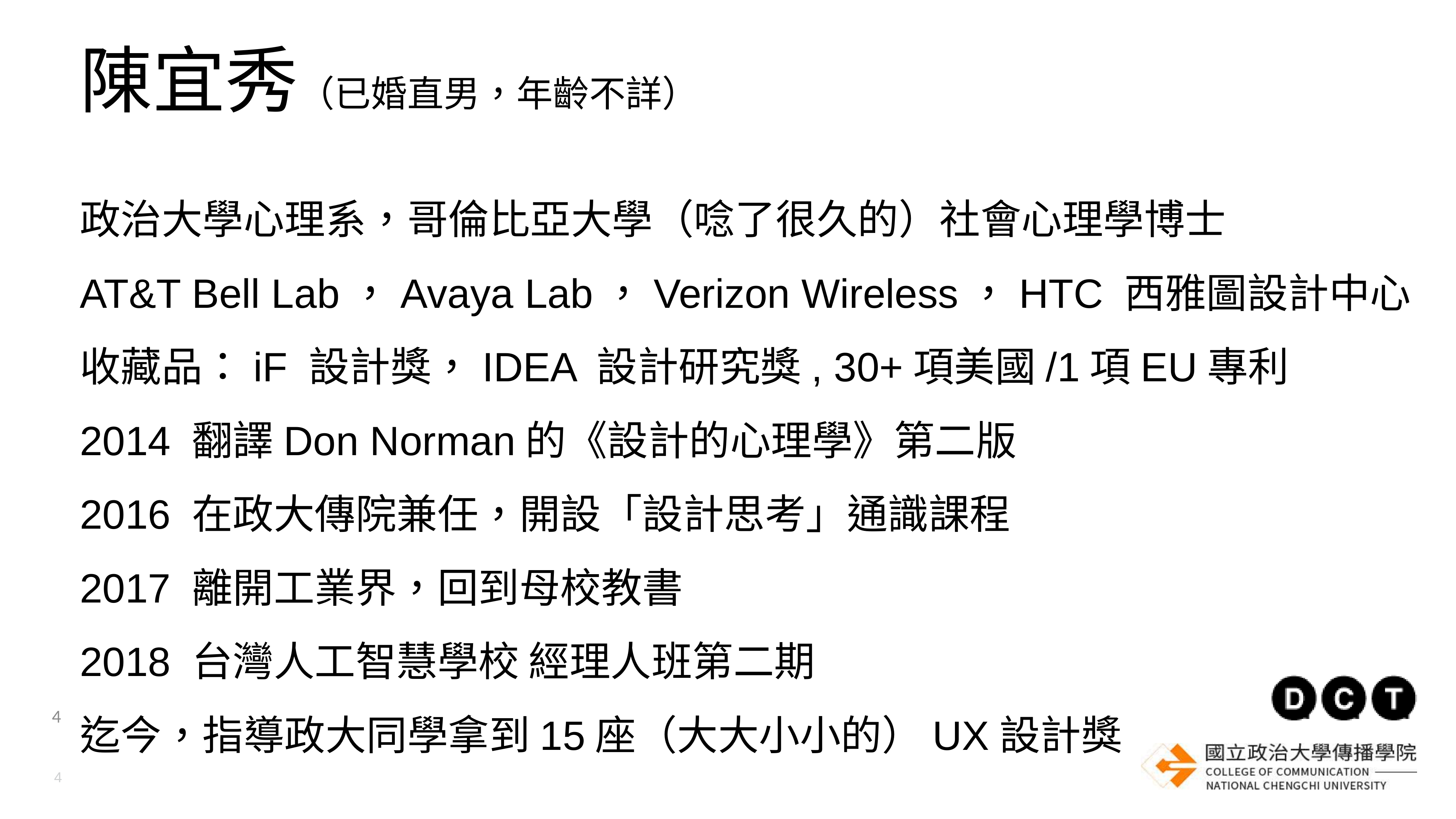

陳宜秀（已婚直男，年齡不詳）

政治大學心理系，哥倫比亞大學（唸了很久的）社會心理學博士
AT&T Bell Lab，Avaya Lab，Verizon Wireless，HTC 西雅圖設計中心
收藏品：iF 設計獎，IDEA 設計研究獎, 30+項美國/1項EU專利
2014 翻譯Don Norman的《設計的心理學》第二版
2016 在政大傳院兼任，開設「設計思考」通識課程
2017 離開工業界，回到母校教書
2018 台灣人工智慧學校 經理人班第二期
迄今，指導政大同學拿到15座（大大小小的）UX設計獎
4